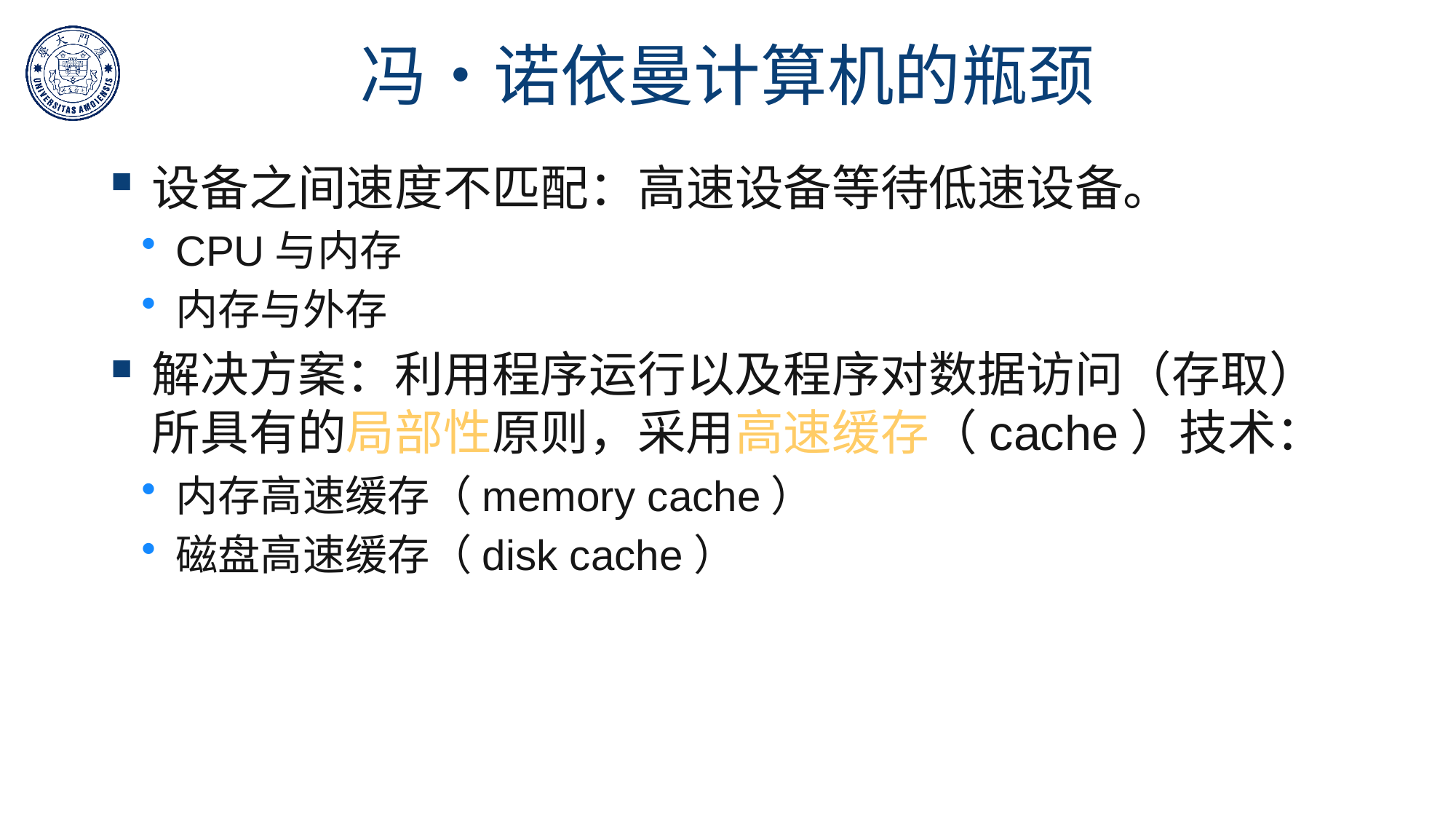

# 冯•诺依曼计算机的瓶颈
设备之间速度不匹配：高速设备等待低速设备。
CPU与内存
内存与外存
解决方案：利用程序运行以及程序对数据访问（存取）所具有的局部性原则，采用高速缓存（cache）技术：
内存高速缓存（memory cache）
磁盘高速缓存（disk cache）
11